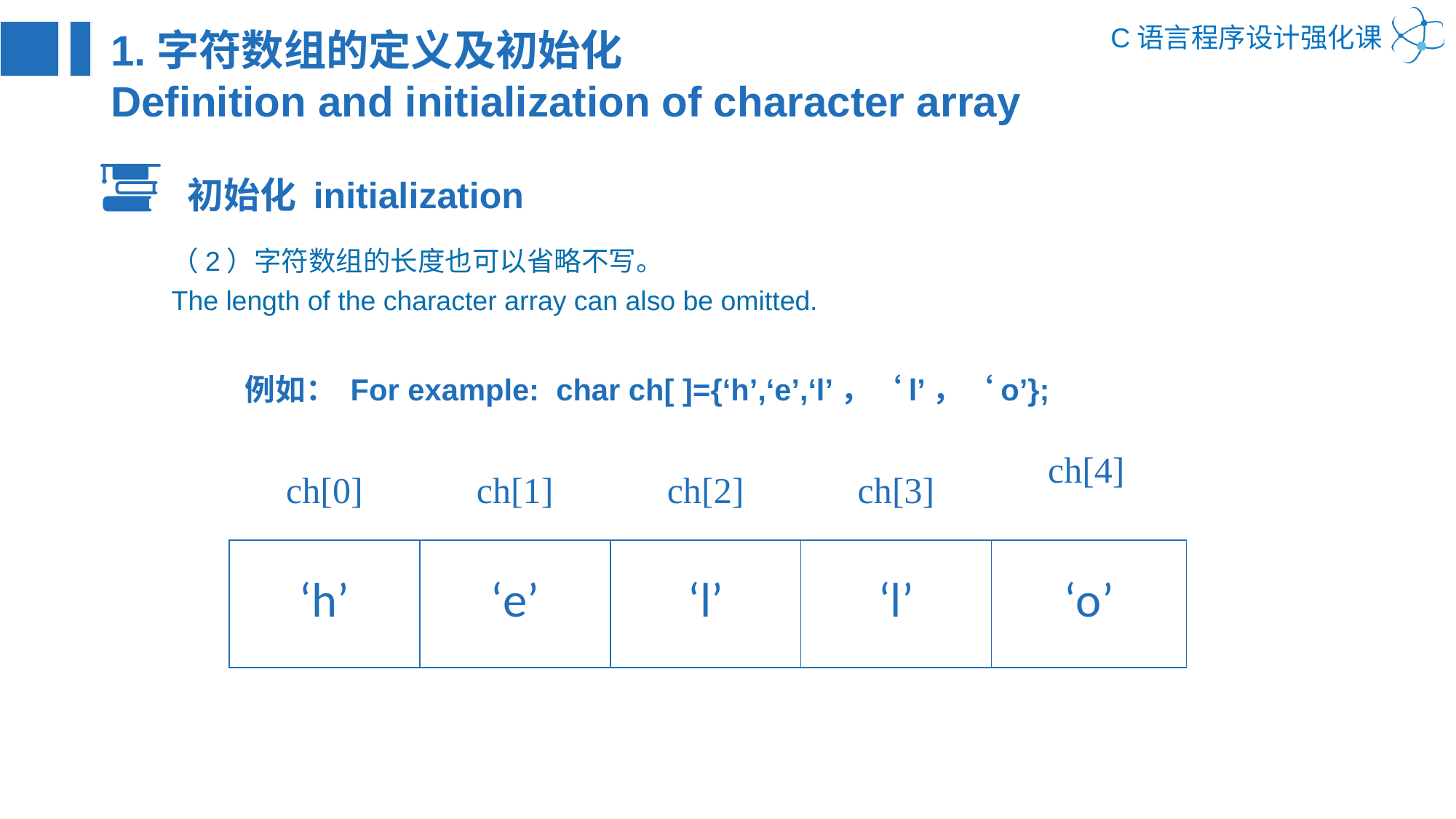

1.字符数组的定义及初始化
Definition and initialization of character array

初始化 initialization

（2）字符数组的长度也可以省略不写。
The length of the character array can also be omitted.
例如： For example:  char ch[ ]={‘h’,‘e’,‘l’，‘l’，‘o’};
| ch[0] | ch[1] | ch[2] | ch[3] | ch[4] |
| --- | --- | --- | --- | --- |
| ‘h’ | ‘e’ | ‘l’ | ‘l’ | ‘o’ |